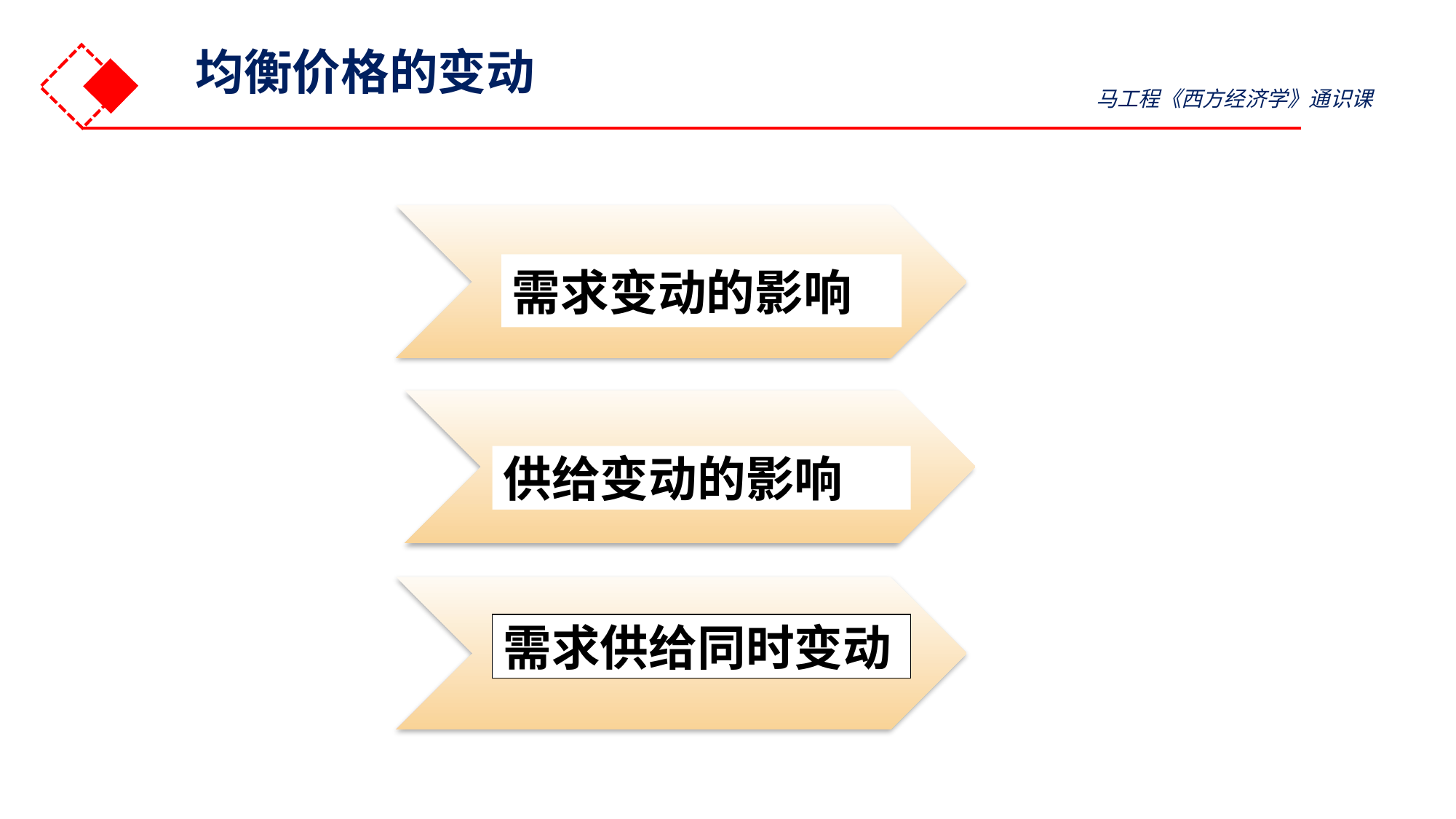

均衡价格的变动

马工程《西方经济学》通识课

需求变动的影响

供给变动的影响

需求供给同时变动